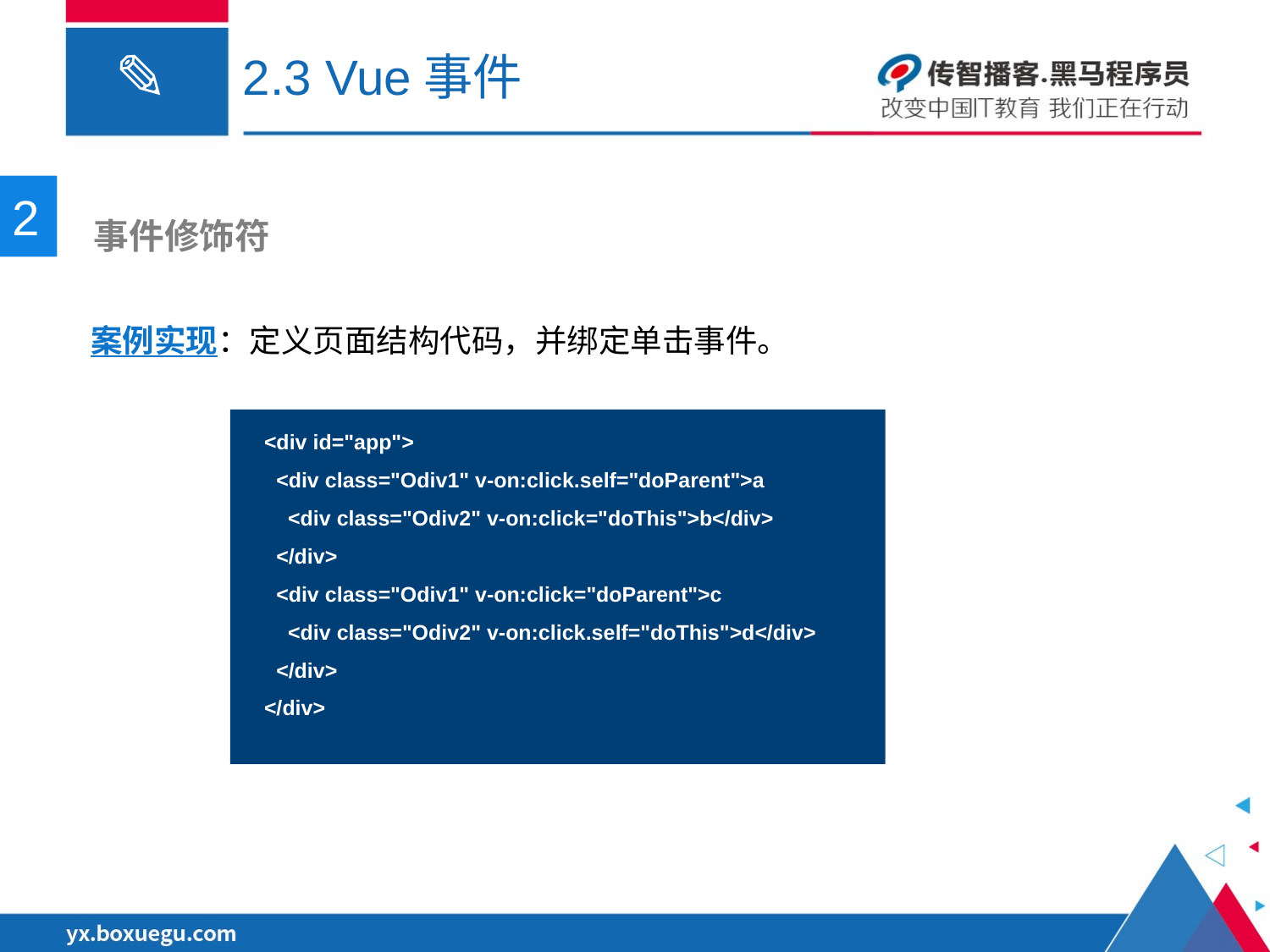

# 2.3 Vue事件

2
  事件修饰符
案例实现：定义页面结构代码，并绑定单击事件。

<div id="app">
  <div class="Odiv1" v-on:click.self="doParent">a
    <div class="Odiv2" v-on:click="doThis">b</div>
  </div>
  <div class="Odiv1" v-on:click="doParent">c
    <div class="Odiv2" v-on:click.self="doThis">d</div>
  </div>
</div>